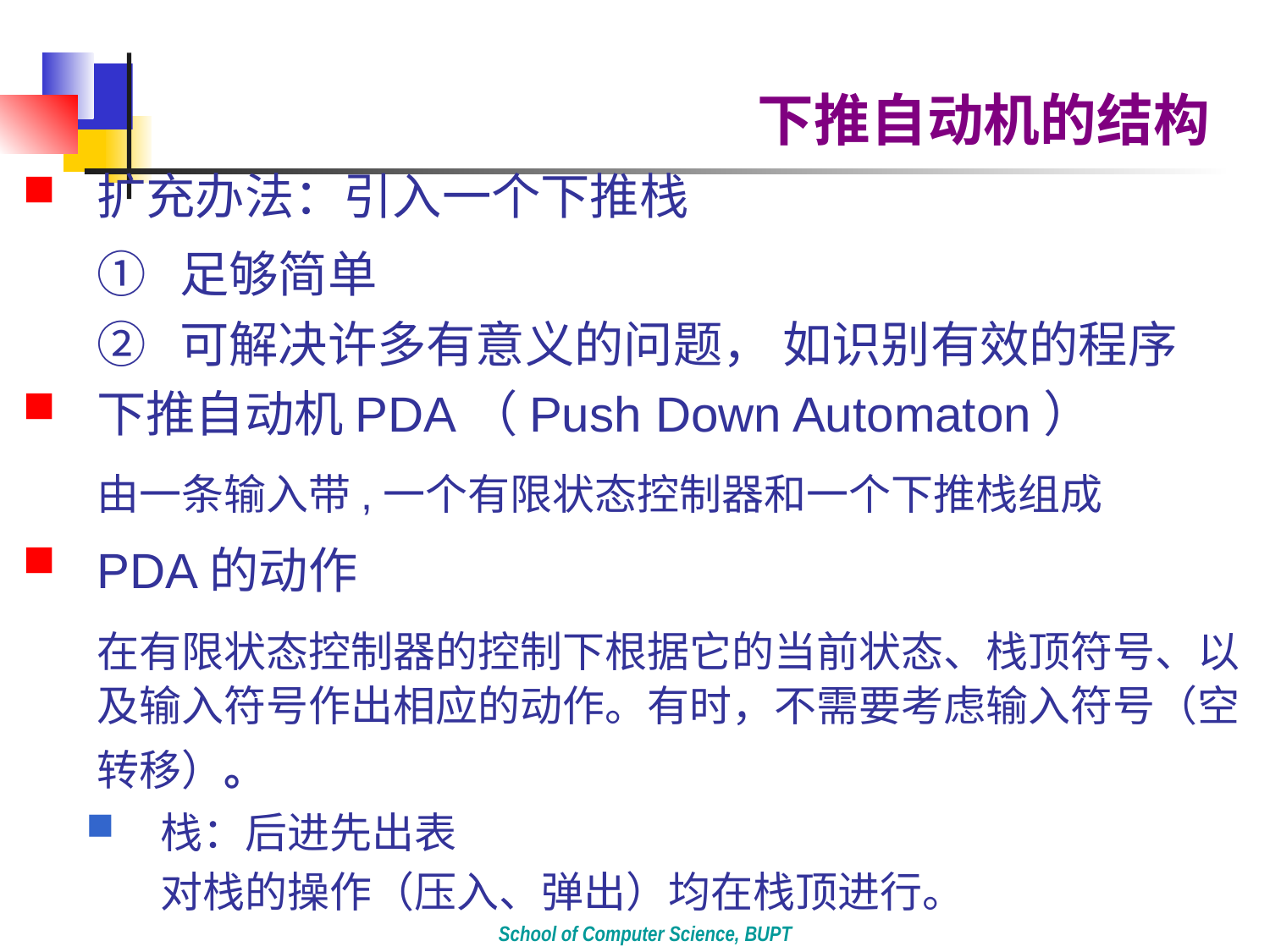

# 下推自动机的结构
扩充办法：引入一个下推栈
	①  足够简单
	②  可解决许多有意义的问题， 如识别有效的程序
下推自动机PDA（Push Down Automaton）
	由一条输入带,一个有限状态控制器和一个下推栈组成
PDA的动作
	在有限状态控制器的控制下根据它的当前状态、栈顶符号、以及输入符号作出相应的动作。有时，不需要考虑输入符号（空转移）。
栈：后进先出表
	对栈的操作（压入、弹出）均在栈顶进行。
School of Computer Science, BUPT
3